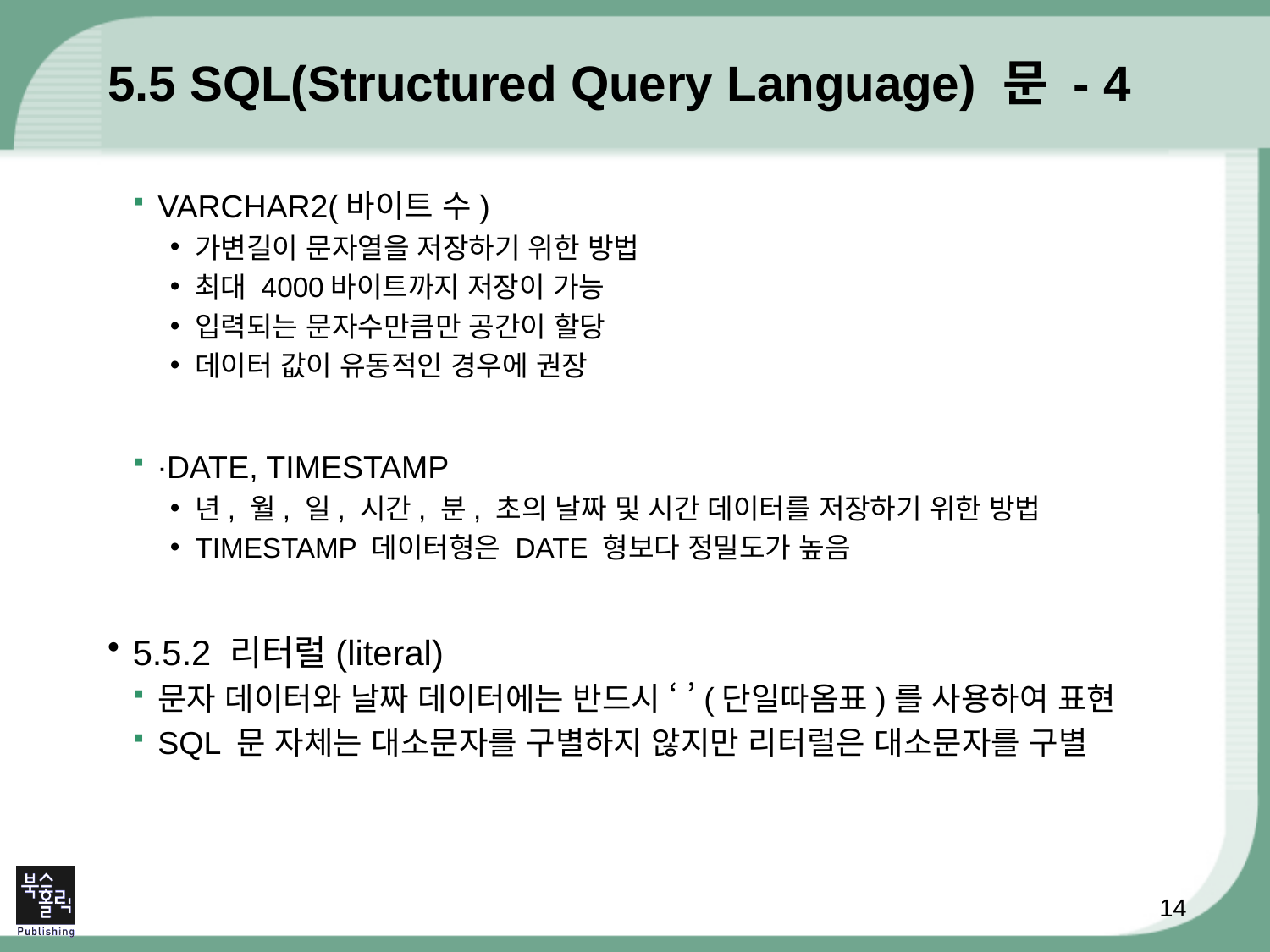

# 5.5 SQL(Structured Query Language) 문 - 4
VARCHAR2(바이트 수)
가변길이 문자열을 저장하기 위한 방법
최대 4000바이트까지 저장이 가능
입력되는 문자수만큼만 공간이 할당
데이터 값이 유동적인 경우에 권장

∙DATE, TIMESTAMP
년, 월, 일, 시간, 분, 초의 날짜 및 시간 데이터를 저장하기 위한 방법
TIMESTAMP 데이터형은 DATE 형보다 정밀도가 높음

5.5.2 리터럴(literal)
문자 데이터와 날짜 데이터에는 반드시 ‘ ’(단일따옴표)를 사용하여 표현
SQL 문 자체는 대소문자를 구별하지 않지만 리터럴은 대소문자를 구별

14